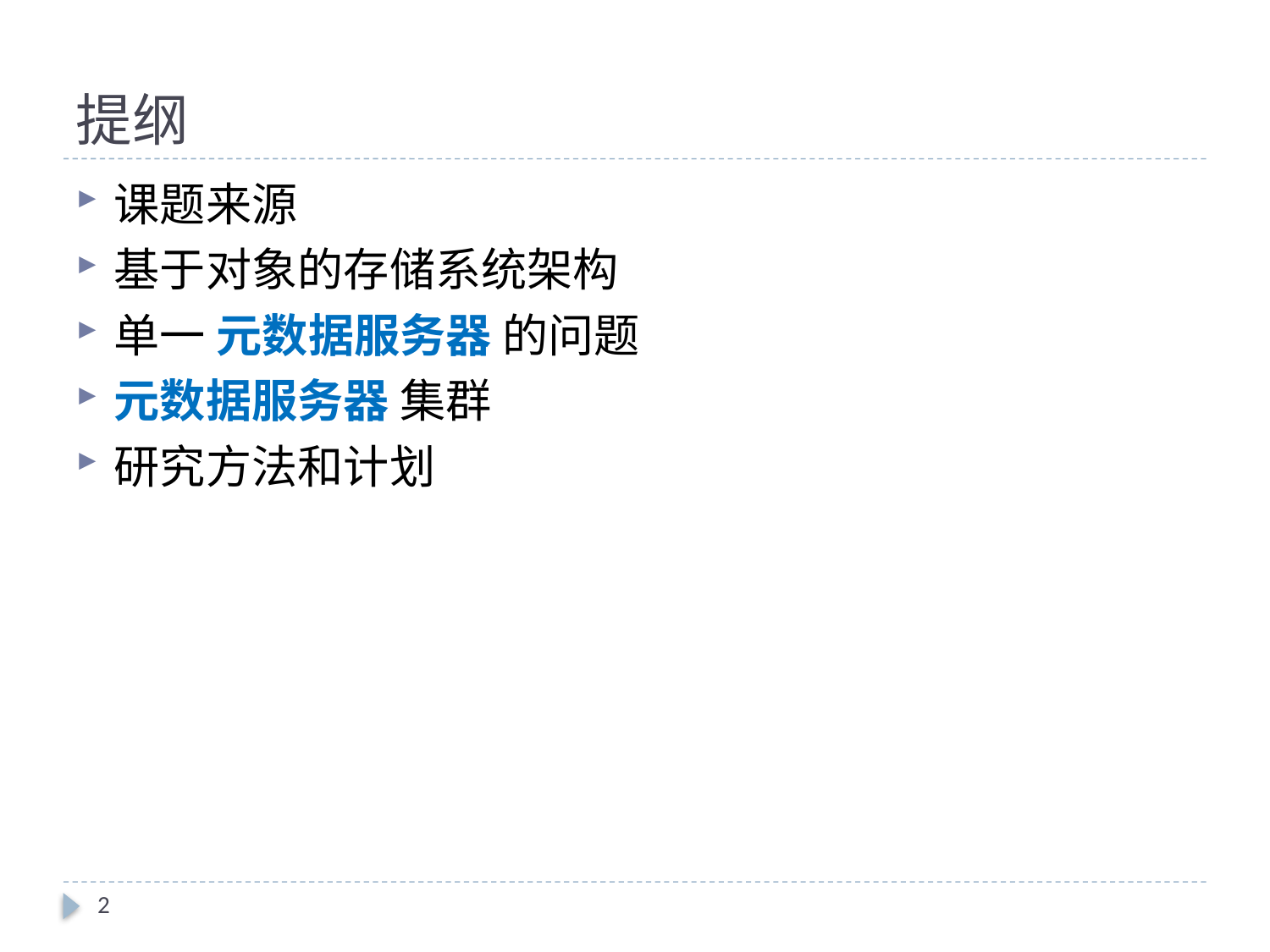

# 提纲
课题来源
基于对象的存储系统架构
单一 元数据服务器 的问题
元数据服务器 集群
研究方法和计划

2